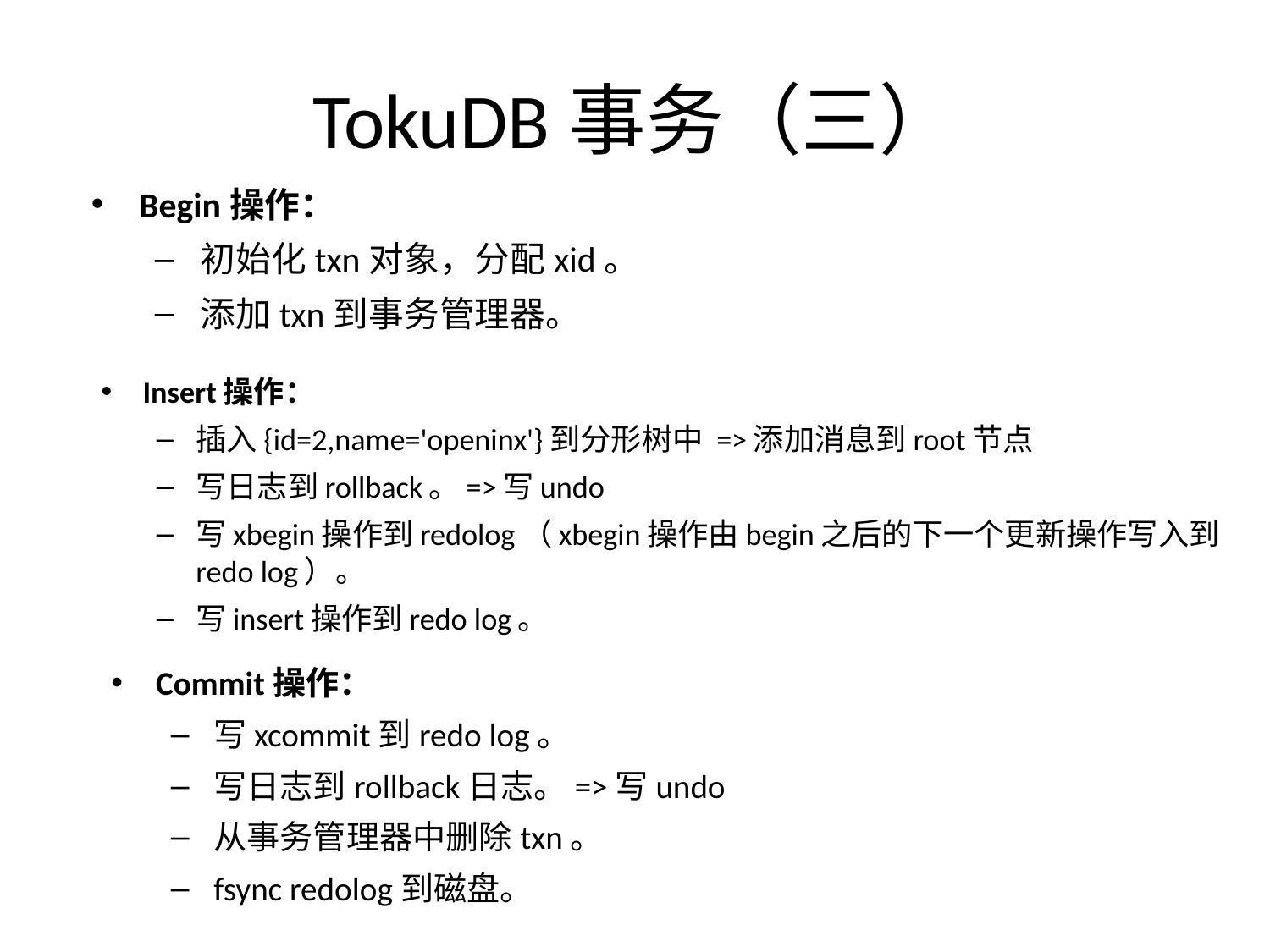

# TokuDB事务（三）
Begin操作：
初始化txn对象，分配xid。
添加txn到事务管理器。
Insert操作：
插入{id=2,name='openinx'}到分形树中 =>添加消息到root节点
写日志到rollback。=>写undo
写xbegin操作到redolog（xbegin操作由begin之后的下一个更新操作写入到redo log）。
写insert操作到redo log。
Commit操作：
写xcommit到redo log。
写日志到rollback日志。=>写undo
从事务管理器中删除txn。
fsync redolog到磁盘。